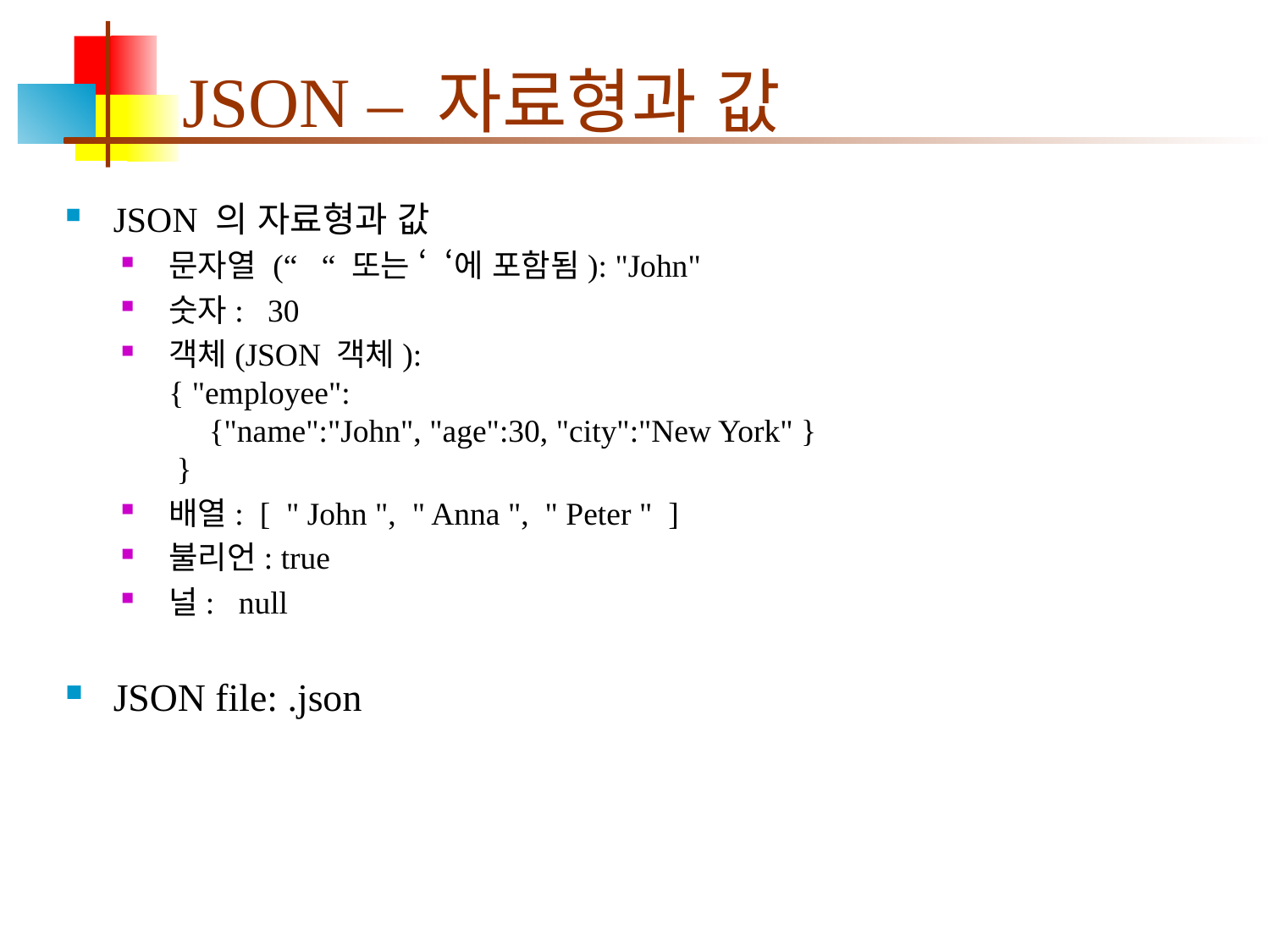

# JSON – 자료형과 값
JSON 의 자료형과 값
문자열 (“   “ 또는 ‘  ‘에 포함됨): "John"
숫자:   30
객체(JSON 객체):
{ "employee":
     {"name":"John", "age":30, "city":"New York" }
 }
배열:  [  " John ",  " Anna ",  " Peter "  ]
불리언: true
널:   null

JSON file: .json